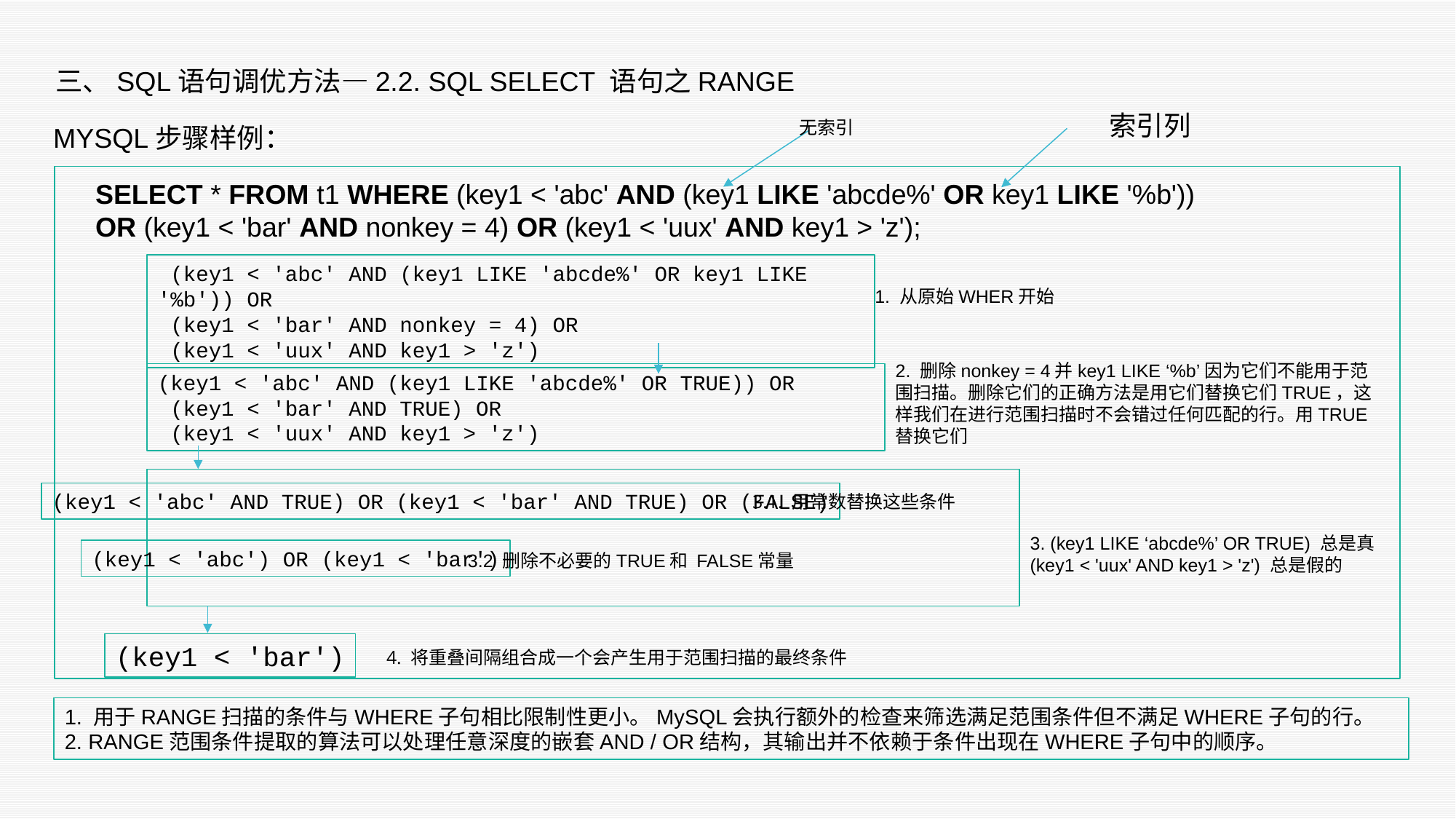

三、SQL语句调优方法—2.2. SQL SELECT 语句之RANGE
索引列
无索引
MYSQL步骤样例：

SELECT * FROM t1 WHERE (key1 < 'abc' AND (key1 LIKE 'abcde%' OR key1 LIKE '%b')) OR (key1 < 'bar' AND nonkey = 4) OR (key1 < 'uux' AND key1 > 'z');
 (key1 < 'abc' AND (key1 LIKE 'abcde%' OR key1 LIKE '%b')) OR
 (key1 < 'bar' AND nonkey = 4) OR
 (key1 < 'uux' AND key1 > 'z')
1. 从原始WHER开始
2. 删除nonkey = 4并key1 LIKE ‘%b’因为它们不能用于范围扫描。删除它们的正确方法是用它们替换它们TRUE，这样我们在进行范围扫描时不会错过任何匹配的行。用TRUE替换它们
(key1 < 'abc' AND (key1 LIKE 'abcde%' OR TRUE)) OR
 (key1 < 'bar' AND TRUE) OR
 (key1 < 'uux' AND key1 > 'z')

(key1 < 'abc' AND TRUE) OR (key1 < 'bar' AND TRUE) OR (FALSE)
3.1. 用常数替换这些条件
3. (key1 LIKE ‘abcde%’ OR TRUE) 总是真
(key1 < 'uux' AND key1 > 'z') 总是假的
(key1 < 'abc') OR (key1 < 'bar')
3.2 删除不必要的TRUE和 FALSE常量
(key1 < 'bar')
4. 将重叠间隔组合成一个会产生用于范围扫描的最终条件
1. 用于RANGE扫描的条件与WHERE子句相比限制性更小。MySQL会执行额外的检查来筛选满足范围条件但不满足WHERE子句的行。
2. RANGE范围条件提取的算法可以处理任意深度的嵌套AND / OR结构，其输出并不依赖于条件出现在WHERE子句中的顺序。